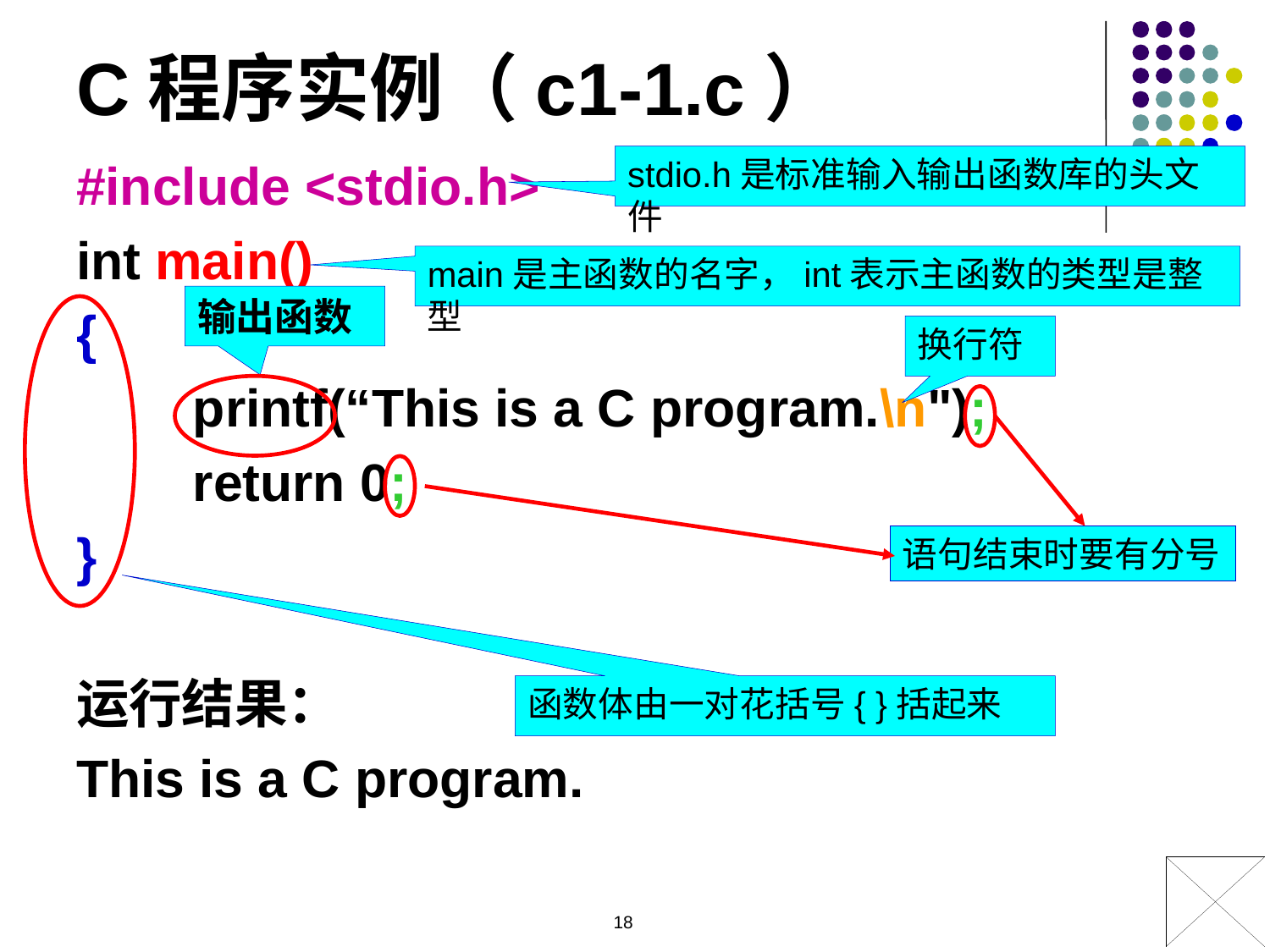

C程序实例（c1-1.c）
#include <stdio.h>
int main()
{
        printf(“This is a C program.\n");
        return 0;
}

运行结果：
This is a C program.
stdio.h是标准输入输出函数库的头文件
main是主函数的名字，int表示主函数的类型是整型
输出函数

换行符

语句结束时要有分号
函数体由一对花括号{ }括起来
18